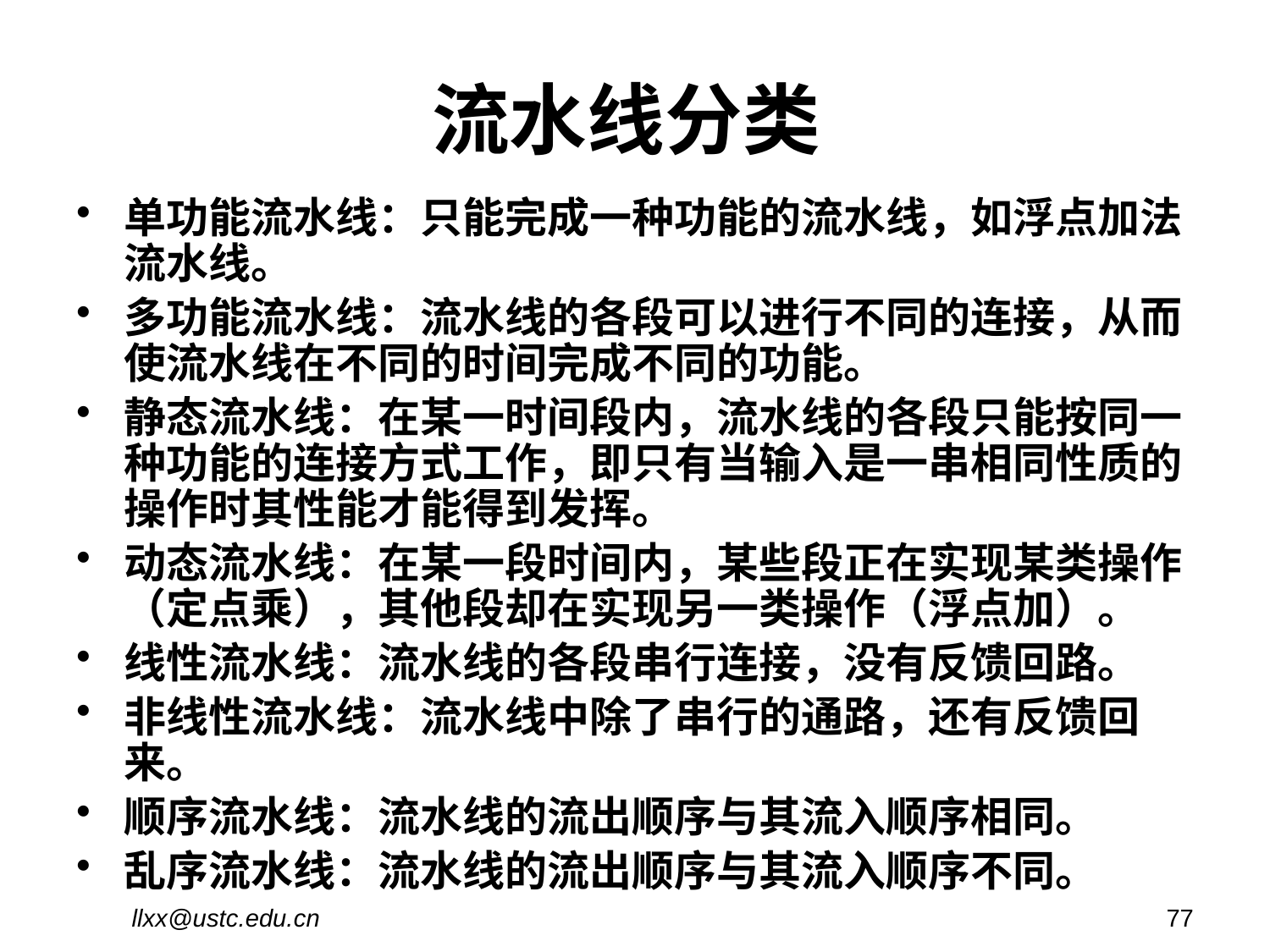

# 流水线分类
单功能流水线：只能完成一种功能的流水线，如浮点加法流水线。
多功能流水线：流水线的各段可以进行不同的连接，从而使流水线在不同的时间完成不同的功能。
静态流水线：在某一时间段内，流水线的各段只能按同一种功能的连接方式工作，即只有当输入是一串相同性质的操作时其性能才能得到发挥。
动态流水线：在某一段时间内，某些段正在实现某类操作（定点乘），其他段却在实现另一类操作（浮点加）。
线性流水线：流水线的各段串行连接，没有反馈回路。
非线性流水线：流水线中除了串行的通路，还有反馈回来。
顺序流水线：流水线的流出顺序与其流入顺序相同。
乱序流水线：流水线的流出顺序与其流入顺序不同。
llxx@ustc.edu.cn
77